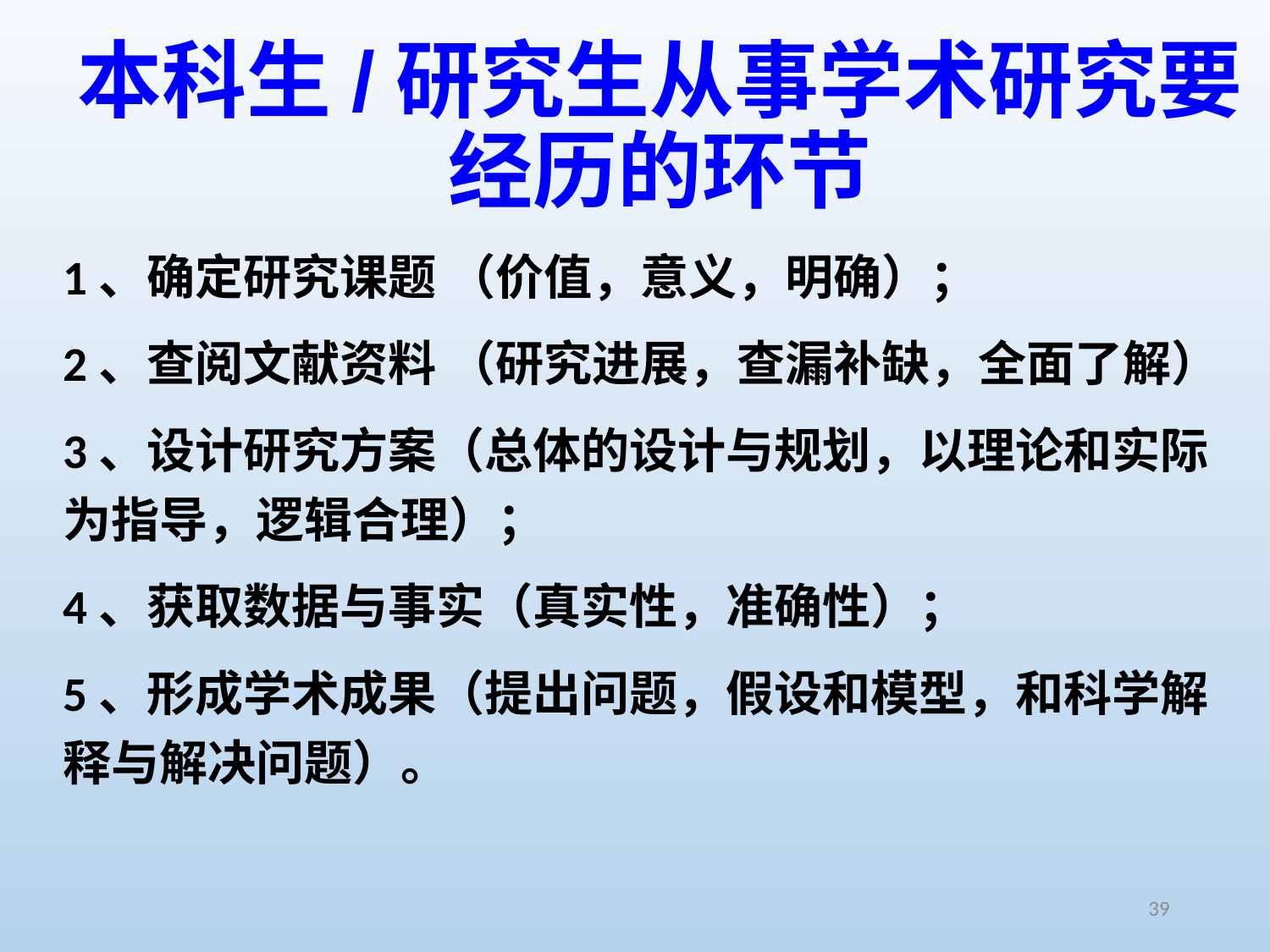

# 本科生/研究生从事学术研究要经历的环节

1、确定研究课题 （价值，意义，明确）；
2、查阅文献资料 （研究进展，查漏补缺，全面了解）
3、设计研究方案（总体的设计与规划，以理论和实际为指导，逻辑合理）；
4、获取数据与事实（真实性，准确性）；
5、形成学术成果（提出问题，假设和模型，和科学解释与解决问题）。
39